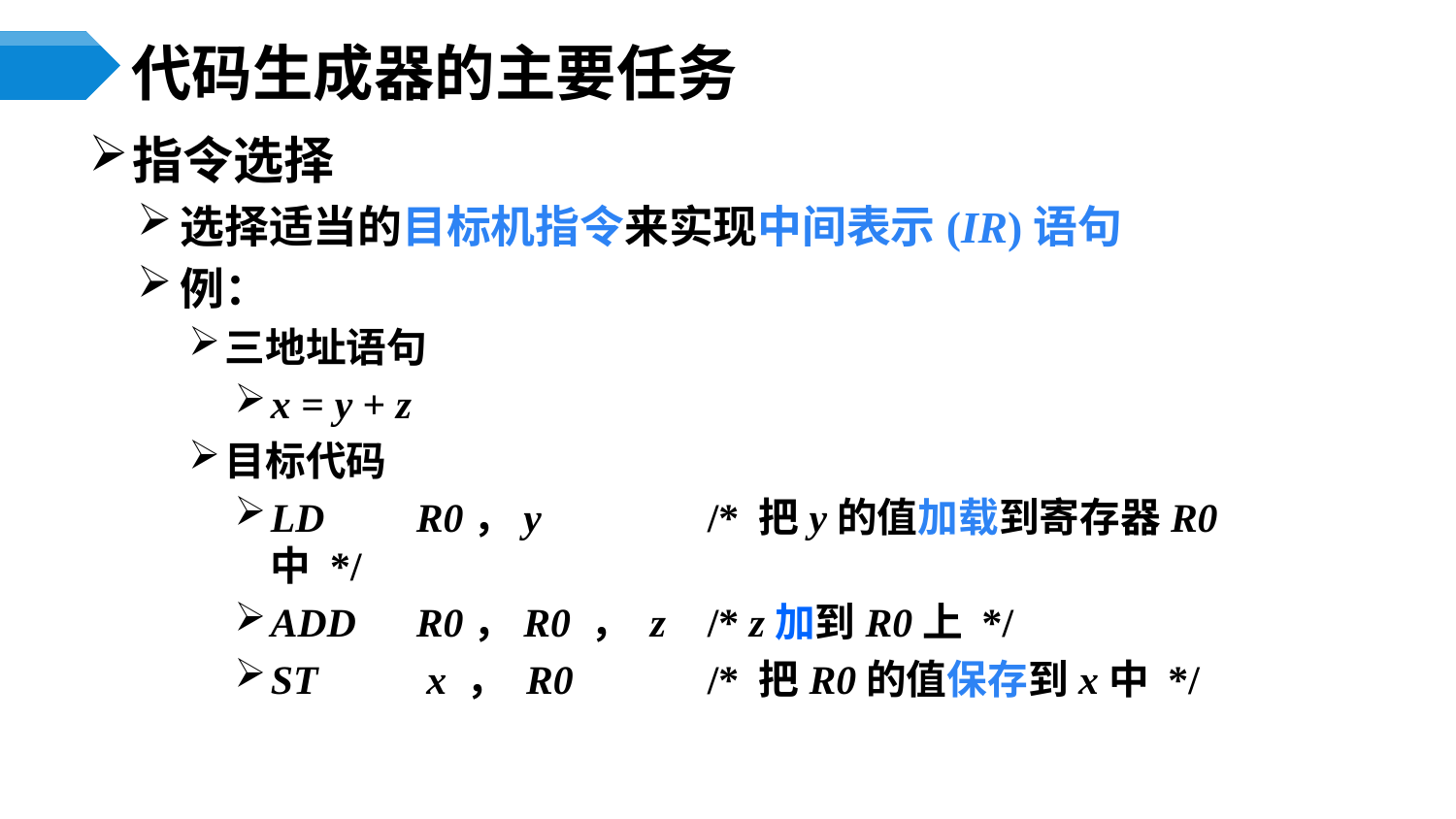

# 代码生成器的主要任务
指令选择
选择适当的目标机指令来实现中间表示(IR)语句
例：
三地址语句
x = y + z
目标代码
LD	R0，y		/* 把y的值加载到寄存器R0中 */
ADD	R0，R0 ， z	/* z加到R0上 */
ST	 x ， R0 	/* 把R0的值保存到x中 */